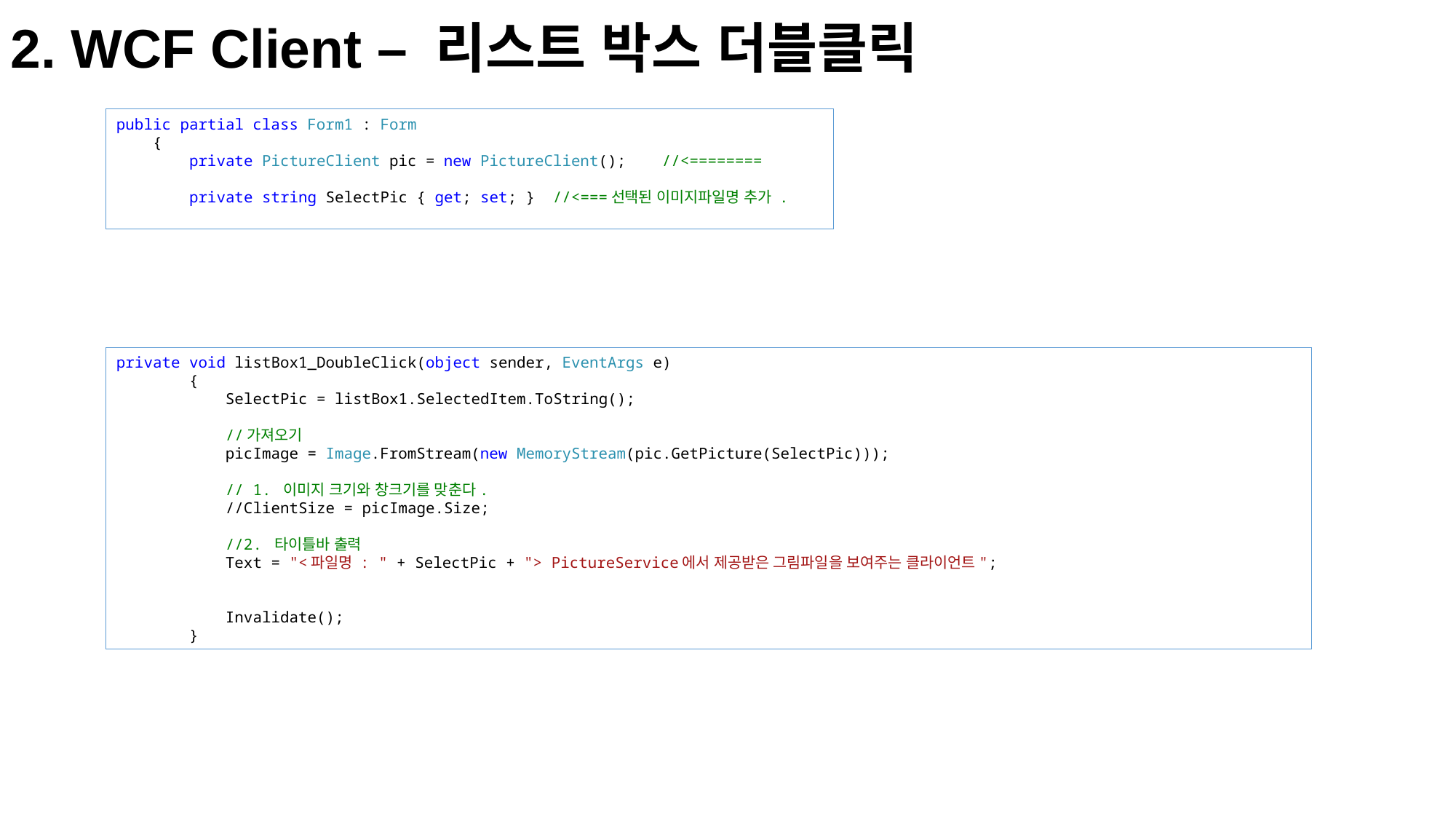

2. WCF Client – 리스트 박스 더블클릭

public partial class Form1 : Form
    {
        private PictureClient pic = new PictureClient();    //<========

        private string SelectPic { get; set; }  //<===선택된 이미지파일명 추가 .

private void listBox1_DoubleClick(object sender, EventArgs e)
        {
            SelectPic = listBox1.SelectedItem.ToString();

            //가져오기
            picImage = Image.FromStream(new MemoryStream(pic.GetPicture(SelectPic)));

            // 1. 이미지 크기와 창크기를 맞춘다.
            //ClientSize = picImage.Size;

            //2. 타이틀바 출력
            Text = "<파일명 : " + SelectPic + "> PictureService에서 제공받은 그림파일을 보여주는 클라이언트";

            Invalidate();
        }